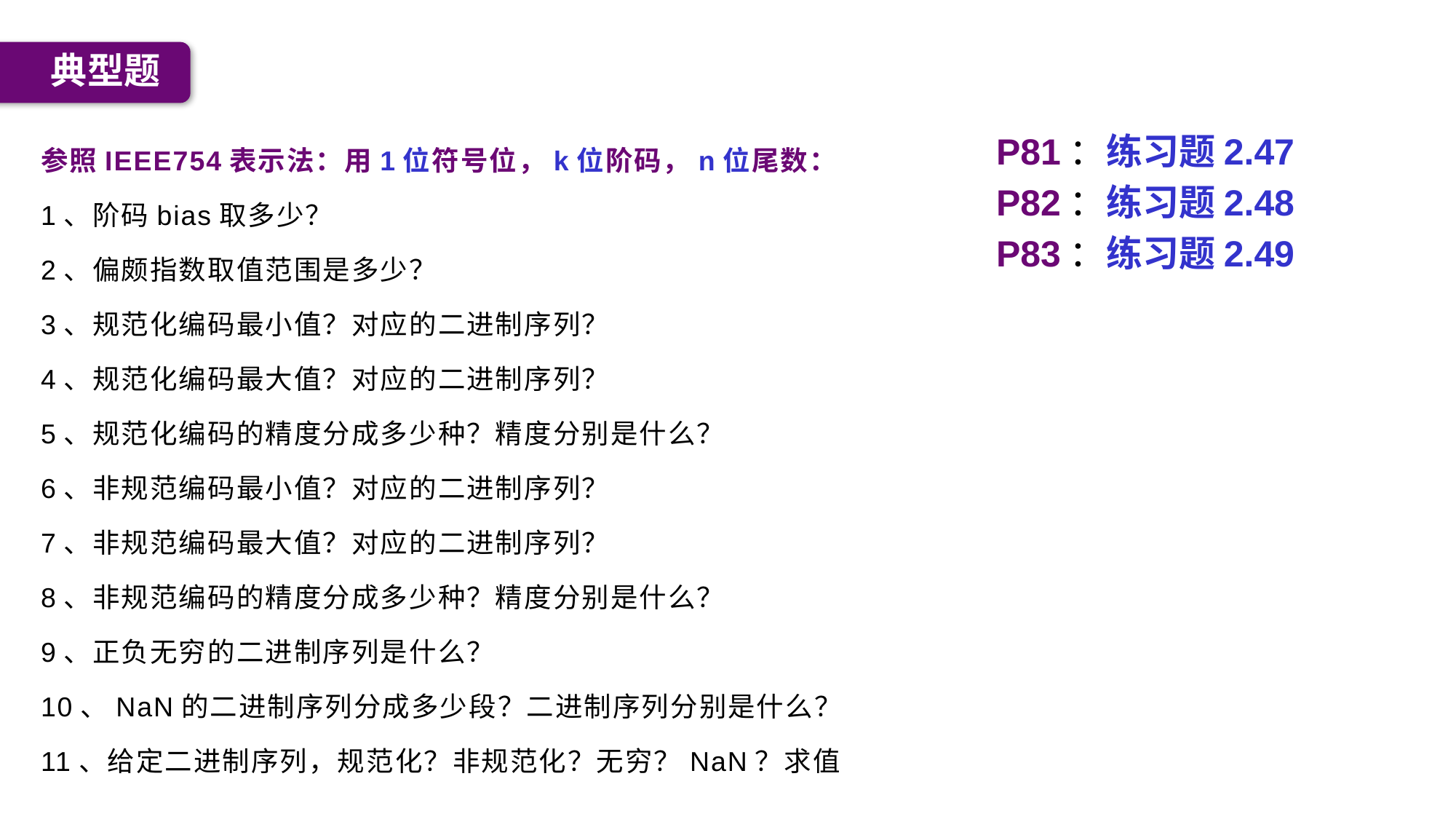

典型题

参照IEEE754表示法：用1位符号位，k位阶码，n位尾数：
1、阶码bias取多少？
2、偏颇指数取值范围是多少？
3、规范化编码最小值？对应的二进制序列？
4、规范化编码最大值？对应的二进制序列？
5、规范化编码的精度分成多少种？精度分别是什么？
6、非规范编码最小值？对应的二进制序列？
7、非规范编码最大值？对应的二进制序列？
8、非规范编码的精度分成多少种？精度分别是什么？
9、正负无穷的二进制序列是什么？
10、NaN的二进制序列分成多少段？二进制序列分别是什么？
11、给定二进制序列，规范化？非规范化？无穷？NaN？求值
P81：练习题2.47
P82：练习题2.48
P83：练习题2.49